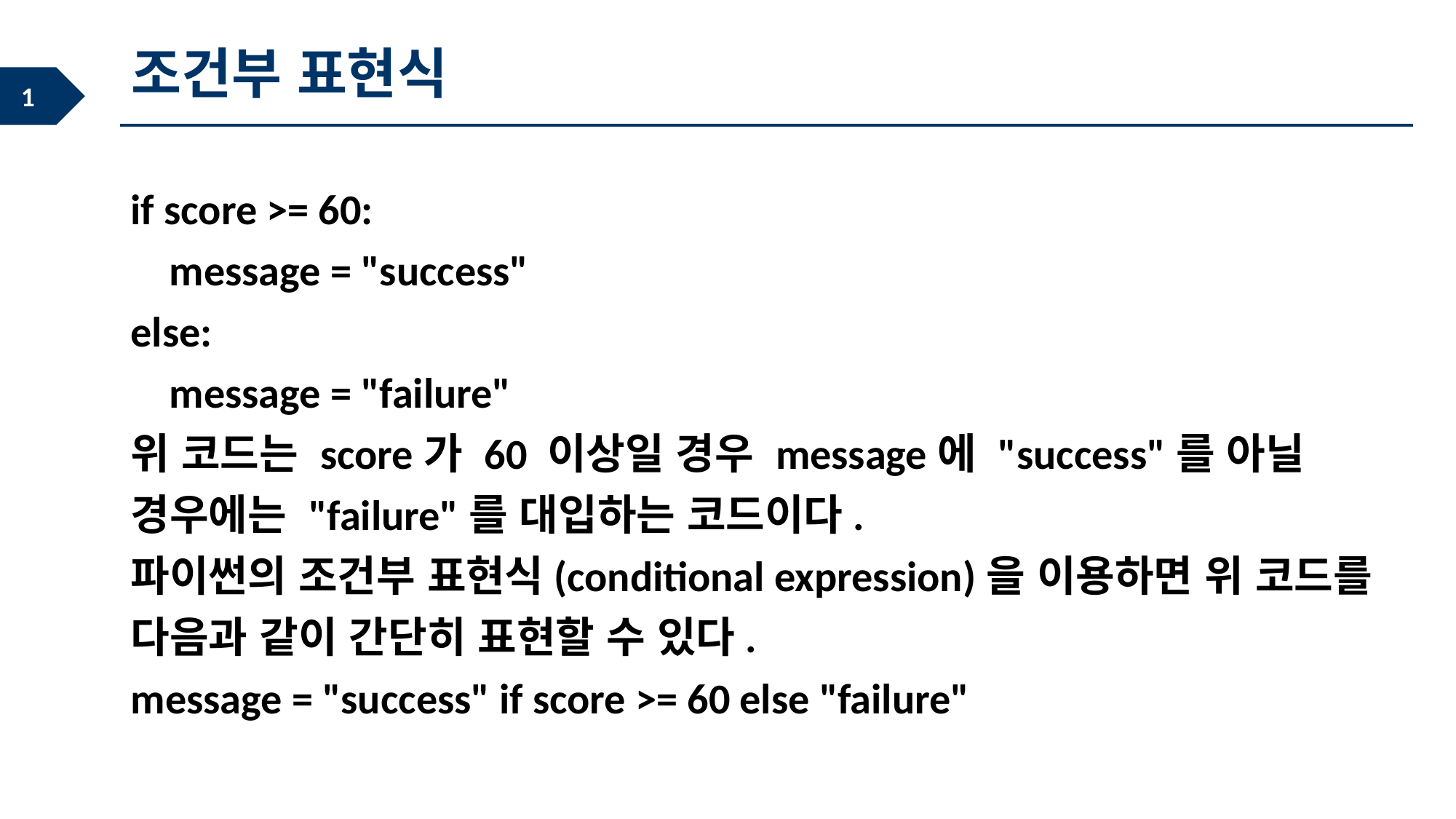

조건부 표현식
if score >= 60:
    message = "success"
else:
    message = "failure"
위 코드는 score가 60 이상일 경우 message에 "success"를 아닐 경우에는 "failure"를 대입하는 코드이다.
파이썬의 조건부 표현식(conditional expression)을 이용하면 위 코드를 다음과 같이 간단히 표현할 수 있다.
message = "success" if score >= 60 else "failure"